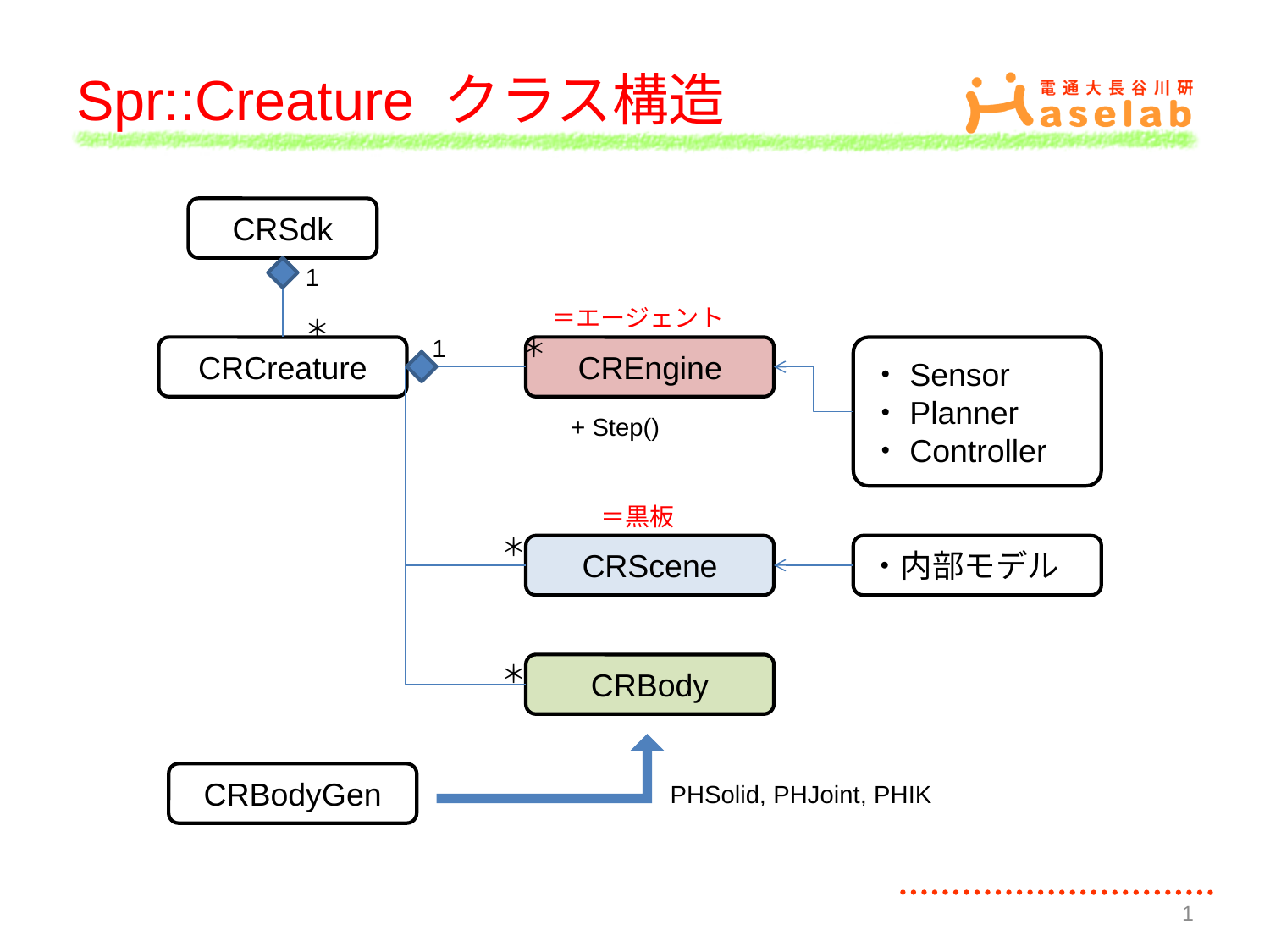

# Spr::Creature クラス構造
CRSdk
1

＊

＝エージェント
1          ＊
CRCreature
CREngine
・Sensor
・Planner
・Controller

+ Step()
＝黒板
＊
CRScene
・内部モデル
＊
CRBody

CRBodyGen
PHSolid, PHJoint, PHIK
1